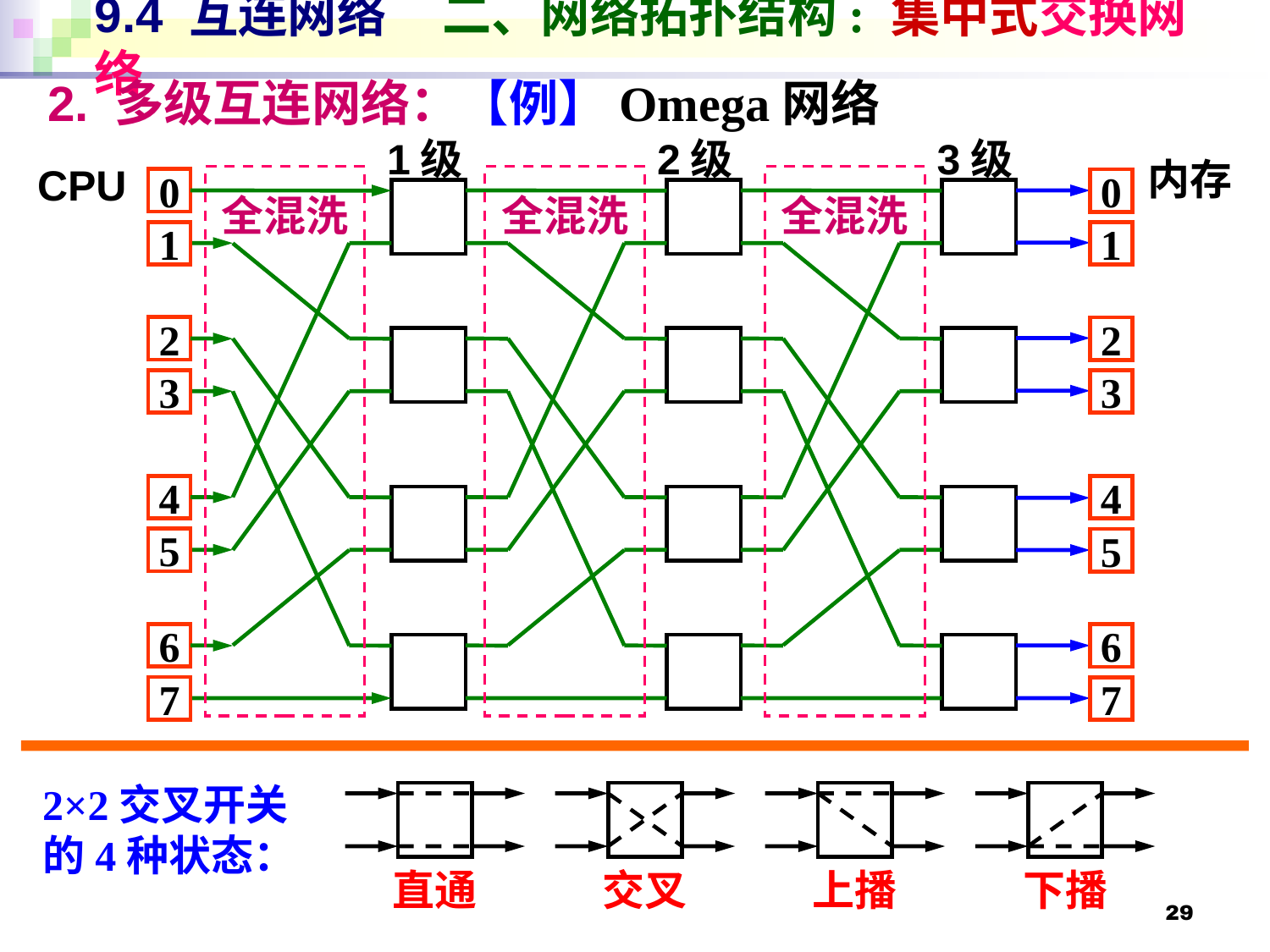

# 9.4 互连网络     二、网络拓扑结构: 集中式交换网络
2. 多级互连网络：【例】Omega网络

1级
2级
3级
内存
CPU

0
0

全混洗
全混洗
全混洗

1
1

2
2

3
3

4
4

5
5

6
6

7
7

2×2交叉开关的4种状态：

直通
交叉
上播
下播
29